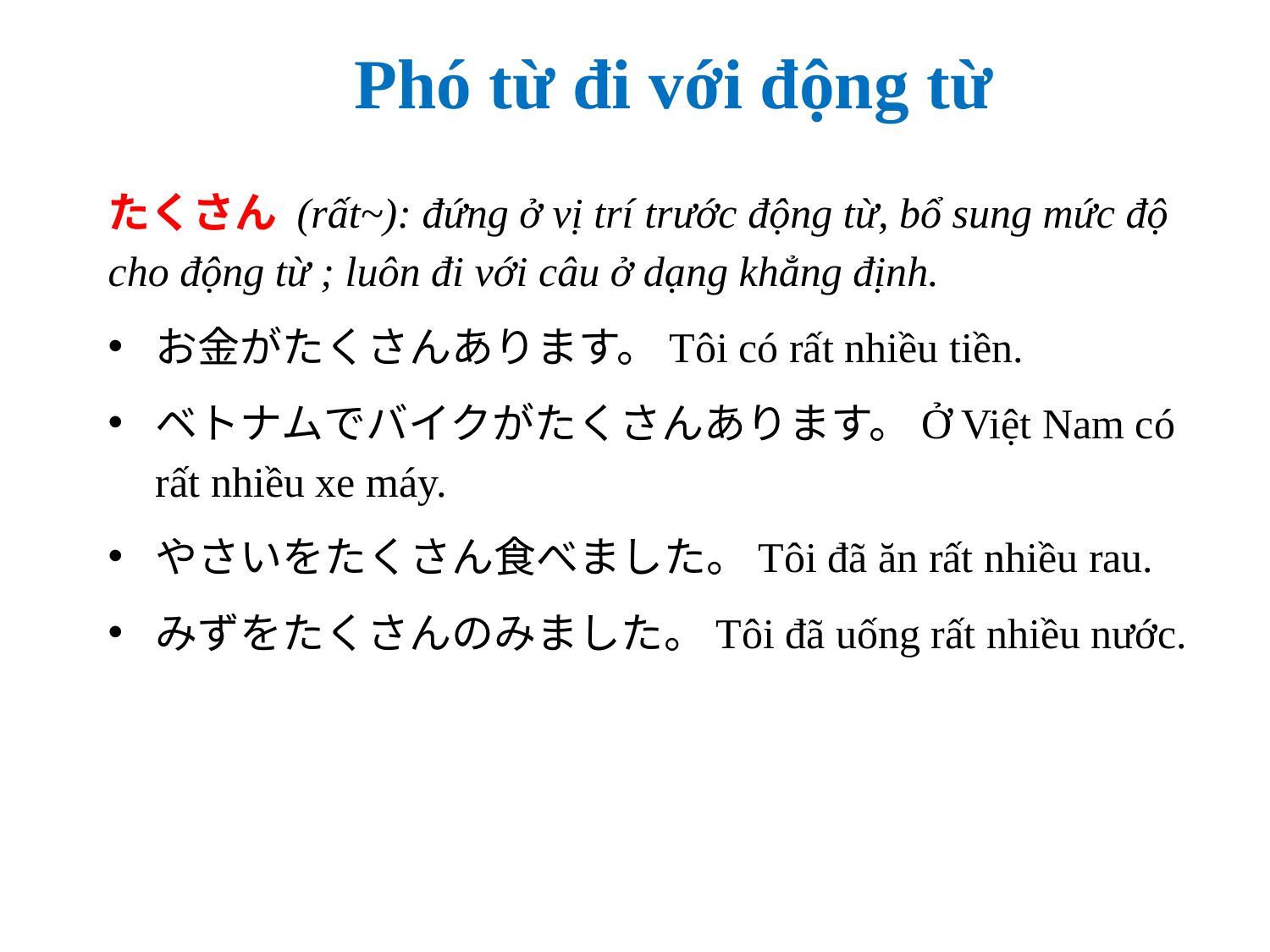

Phó từ đi với động từ
たくさん (rất~): đứng ở vị trí trước động từ, bổ sung mức độ cho động từ ; luôn đi với câu ở dạng khẳng định.
お金がたくさんあります。Tôi có rất nhiều tiền.
ベトナムでバイクがたくさんあります。Ở Việt Nam có rất nhiều xe máy.
やさいをたくさん食べました。Tôi đã ăn rất nhiều rau.
みずをたくさんのみました。Tôi đã uống rất nhiều nước.